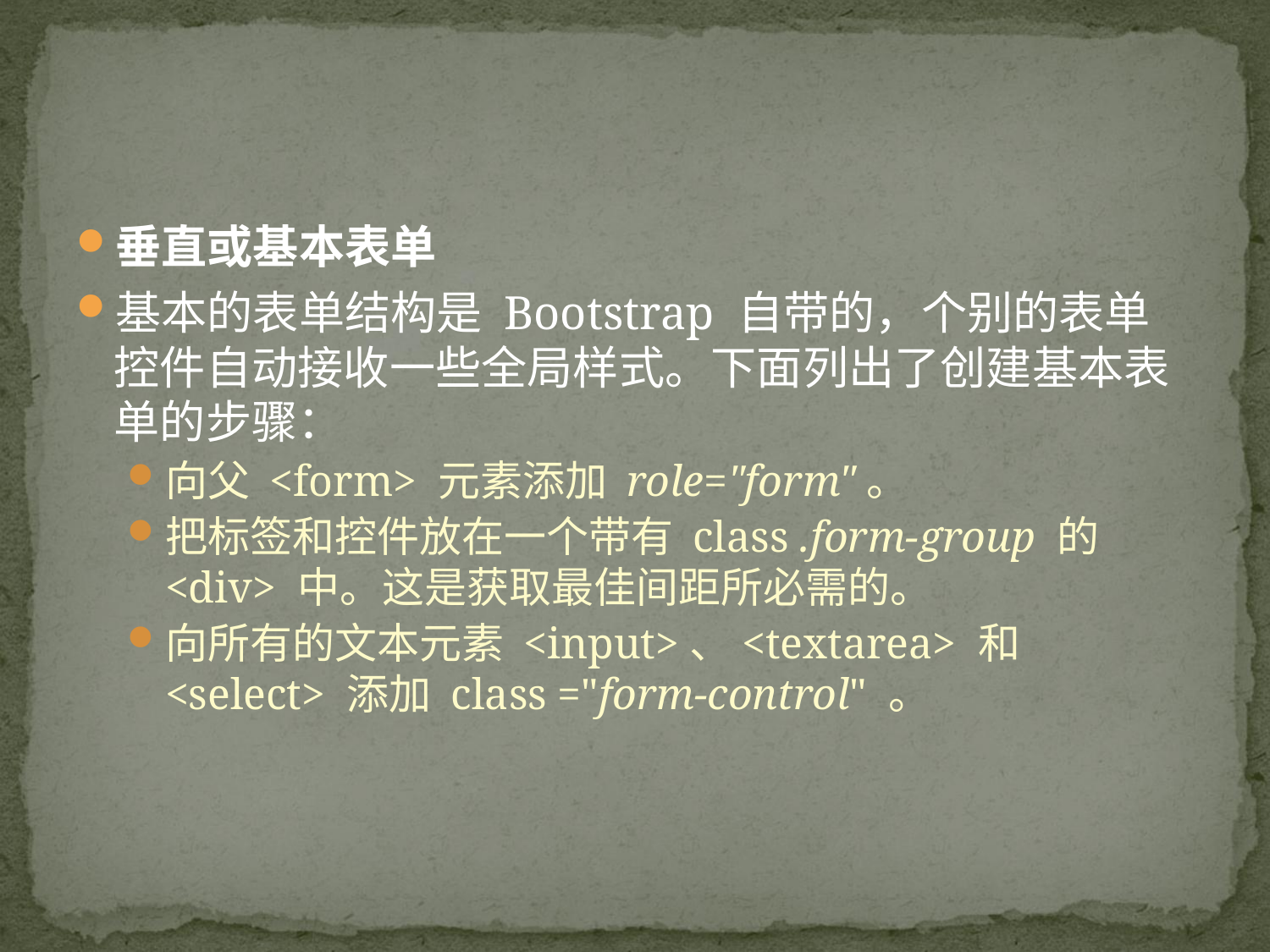

#
垂直或基本表单
基本的表单结构是 Bootstrap 自带的，个别的表单控件自动接收一些全局样式。下面列出了创建基本表单的步骤：
向父 <form> 元素添加 role="form"。
把标签和控件放在一个带有 class .form-group 的 <div> 中。这是获取最佳间距所必需的。
向所有的文本元素 <input>、<textarea> 和 <select> 添加 class ="form-control" 。